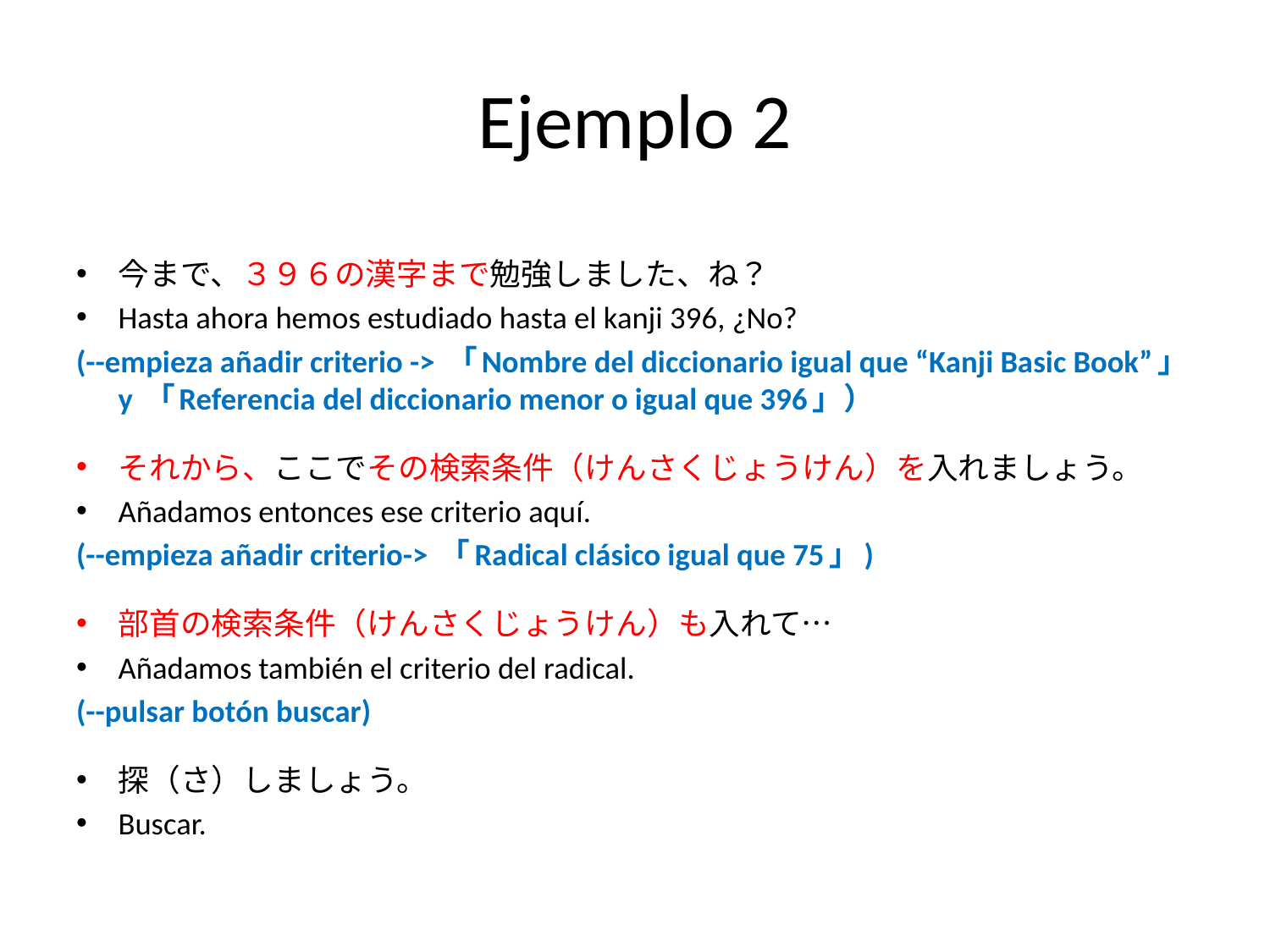

# Ejemplo 2
今まで、３９６の漢字まで勉強しました、ね？
Hasta ahora hemos estudiado hasta el kanji 396, ¿No?
(--empieza añadir criterio -> 「Nombre del diccionario igual que “Kanji Basic Book”」 y 「Referencia del diccionario menor o igual que 396」）
それから、ここでその検索条件（けんさくじょうけん）を入れましょう。
Añadamos entonces ese criterio aquí.
(--empieza añadir criterio-> 「Radical clásico igual que 75」)
部首の検索条件（けんさくじょうけん）も入れて…
Añadamos también el criterio del radical.
(--pulsar botón buscar)
探（さ）しましょう。
Buscar.